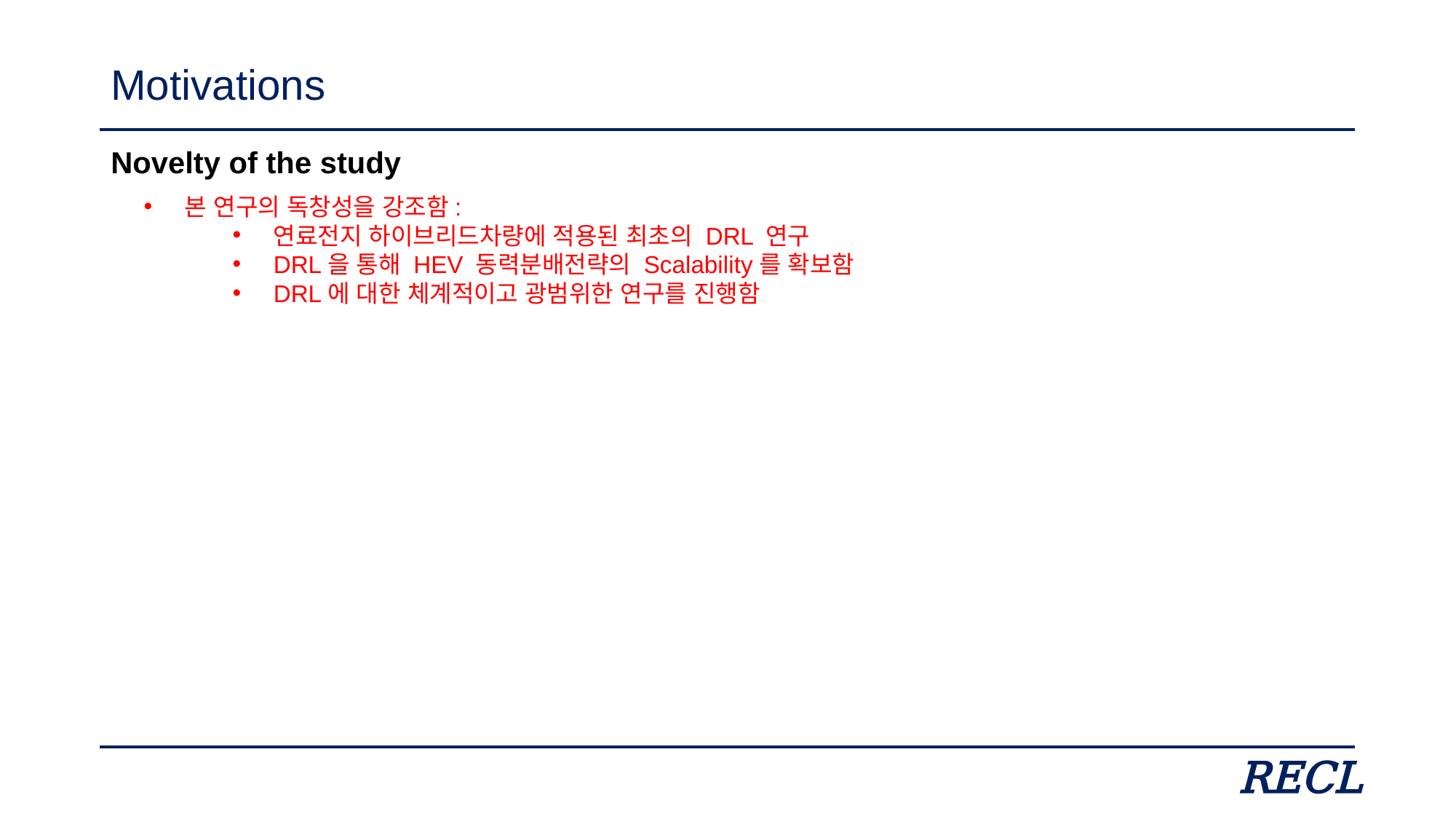

# Motivations
Novelty of the study

본 연구의 독창성을 강조함:
연료전지 하이브리드차량에 적용된 최초의 DRL 연구
DRL을 통해 HEV 동력분배전략의 Scalability를 확보함
DRL에 대한 체계적이고 광범위한 연구를 진행함

RECL